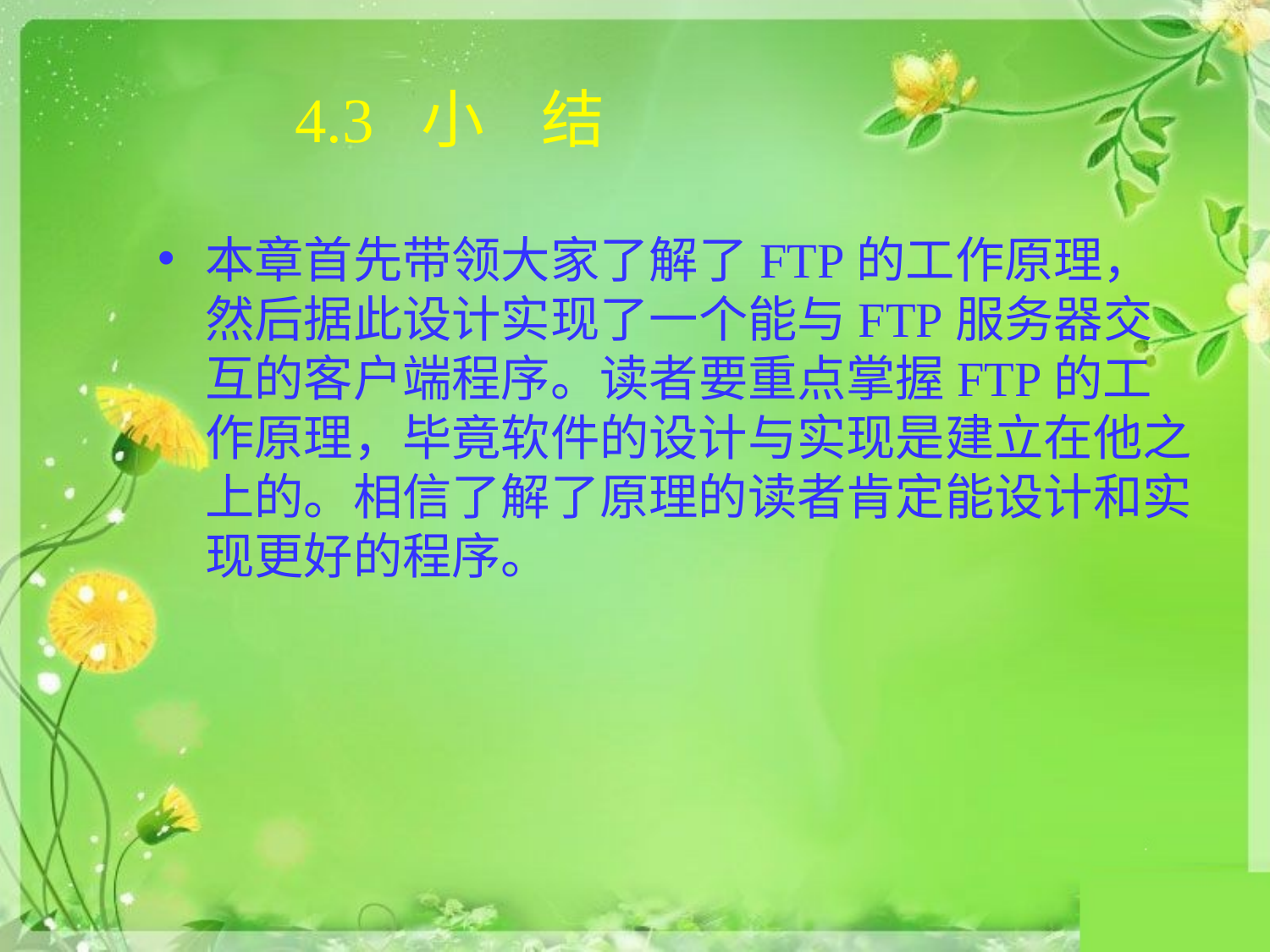

# 4.3  小    结
本章首先带领大家了解了FTP的工作原理，然后据此设计实现了一个能与FTP服务器交互的客户端程序。读者要重点掌握FTP的工作原理，毕竟软件的设计与实现是建立在他之上的。相信了解了原理的读者肯定能设计和实现更好的程序。